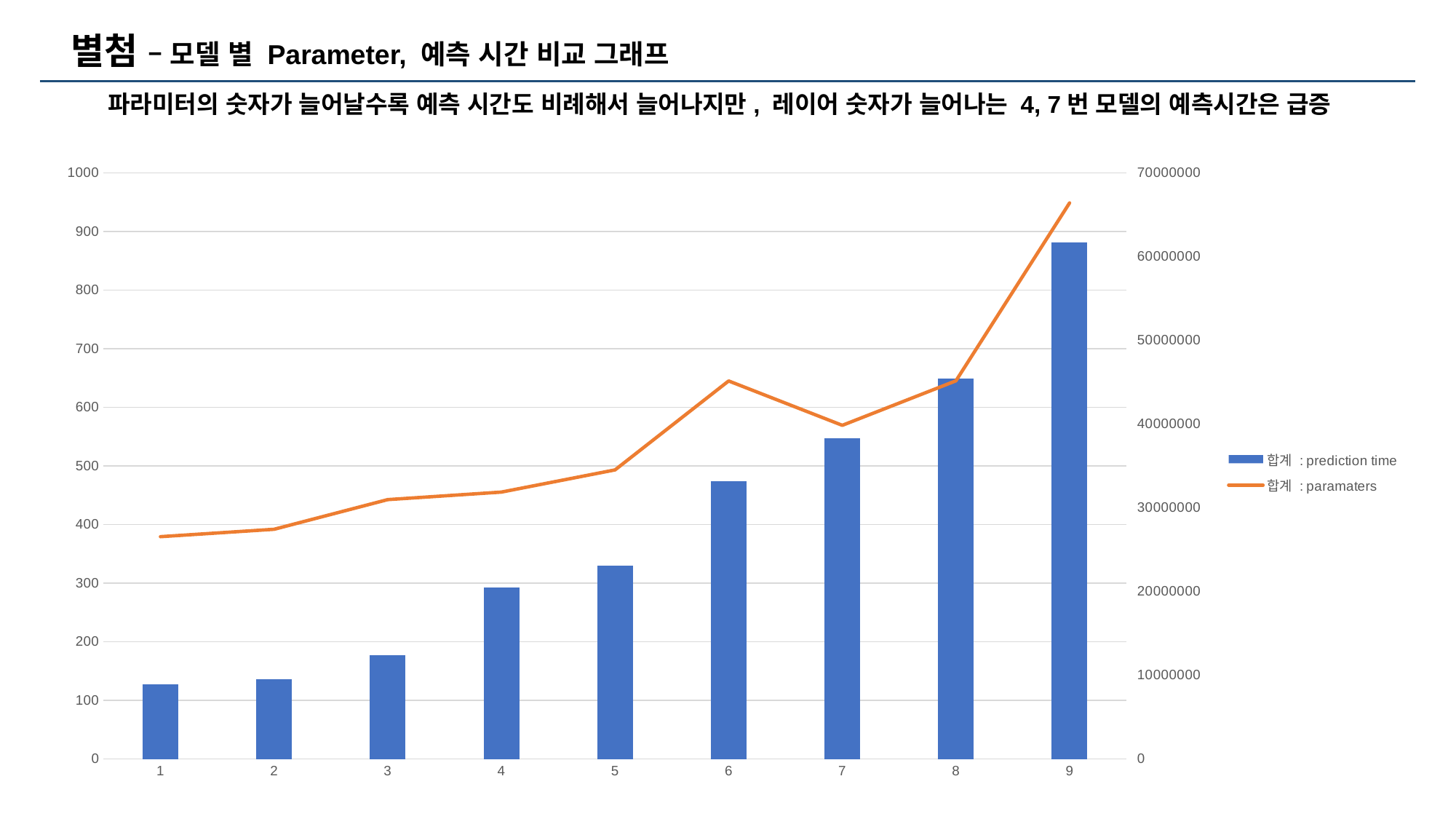

별첨 – 모델 별 Parameter, 예측 시간 비교 그래프
파라미터의 숫자가 늘어날수록 예측 시간도 비례해서 늘어나지만, 레이어 숫자가 늘어나는 4, 7번 모델의 예측시간은 급증

### Chart

| Category | 합계 : prediction time | 합계 : paramaters |
|---|---|---|
| 1 | 127.945596933364 | 26555376.0 |
| 2 | 135.56651353836 | 27440688.0 |
| 3 | 176.781790971755 | 30981936.0 |
| 4 | 292.467829465866 | 31878000.0 |
| 5 | 329.557698249816 | 34533936.0 |
| 6 | 474.53121805191 | 45157680.0 |
| 7 | 547.679241418838 | 39861936.0 |
| 8 | 648.907962083816 | 45173808.0 |
| 9 | 881.655447721481 | 66421296.0 |